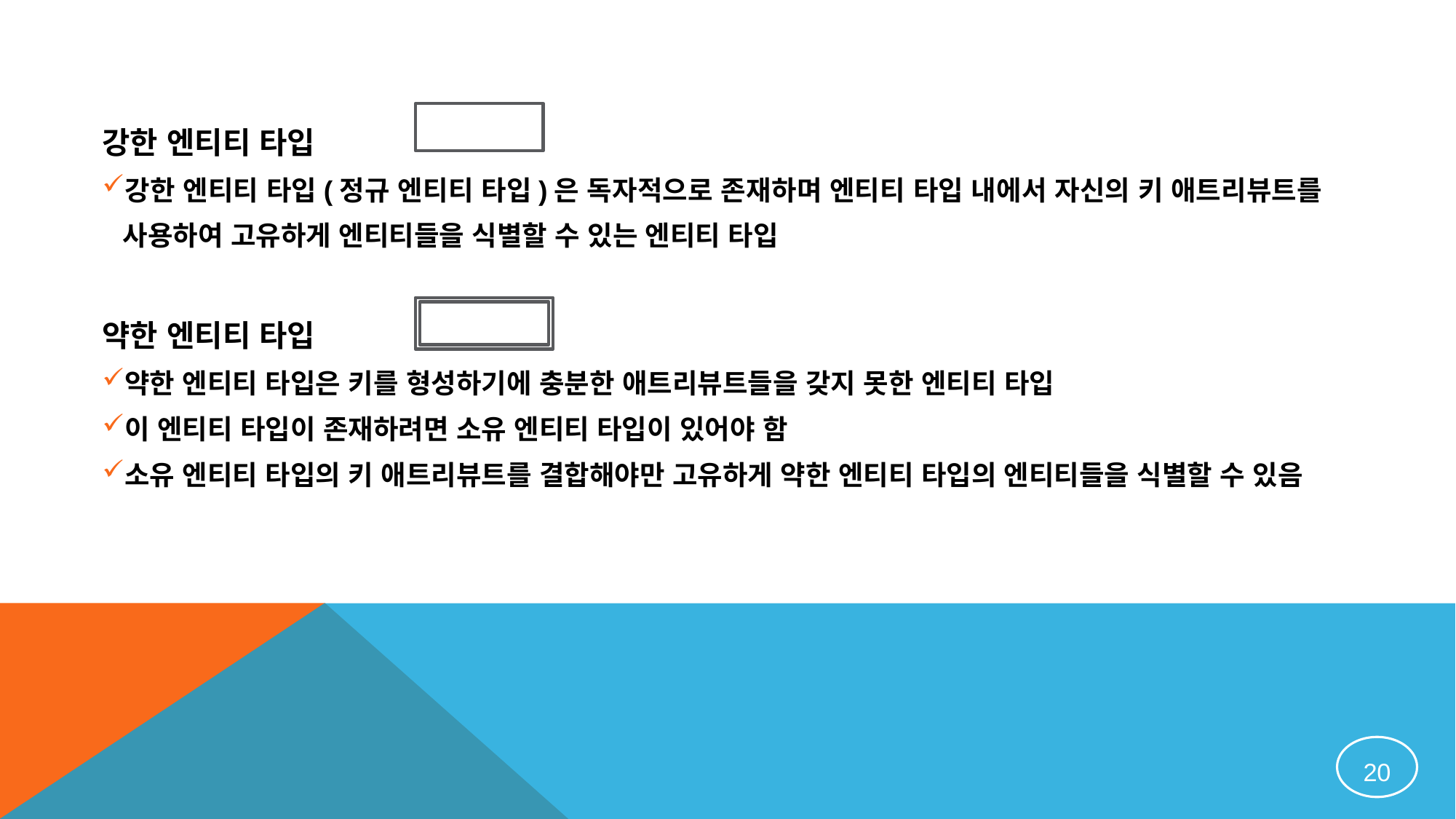

강한 엔티티 타입
강한 엔티티 타입(정규 엔티티 타입)은 독자적으로 존재하며 엔티티 타입 내에서 자신의 키 애트리뷰트를 사용하여 고유하게 엔티티들을 식별할 수 있는 엔티티 타입

약한 엔티티 타입
약한 엔티티 타입은 키를 형성하기에 충분한 애트리뷰트들을 갖지 못한 엔티티 타입
이 엔티티 타입이 존재하려면 소유 엔티티 타입이 있어야 함
소유 엔티티 타입의 키 애트리뷰트를 결합해야만 고유하게 약한 엔티티 타입의 엔티티들을 식별할 수 있음

20